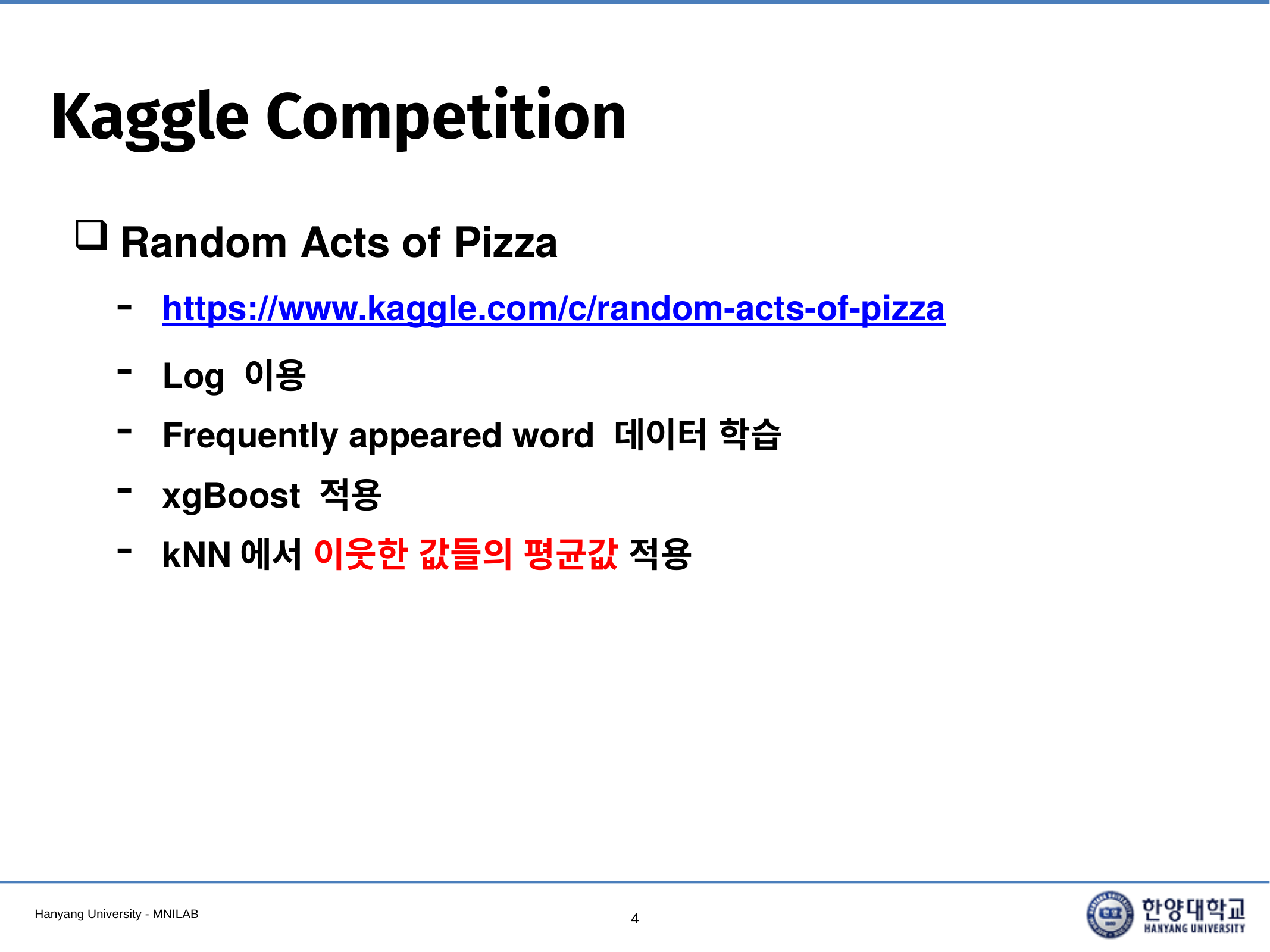

# Kaggle Competition
Random Acts of Pizza
https://www.kaggle.com/c/random-acts-of-pizza
Log 이용
Frequently appeared word 데이터 학습
xgBoost 적용
kNN에서 이웃한 값들의 평균값 적용

4